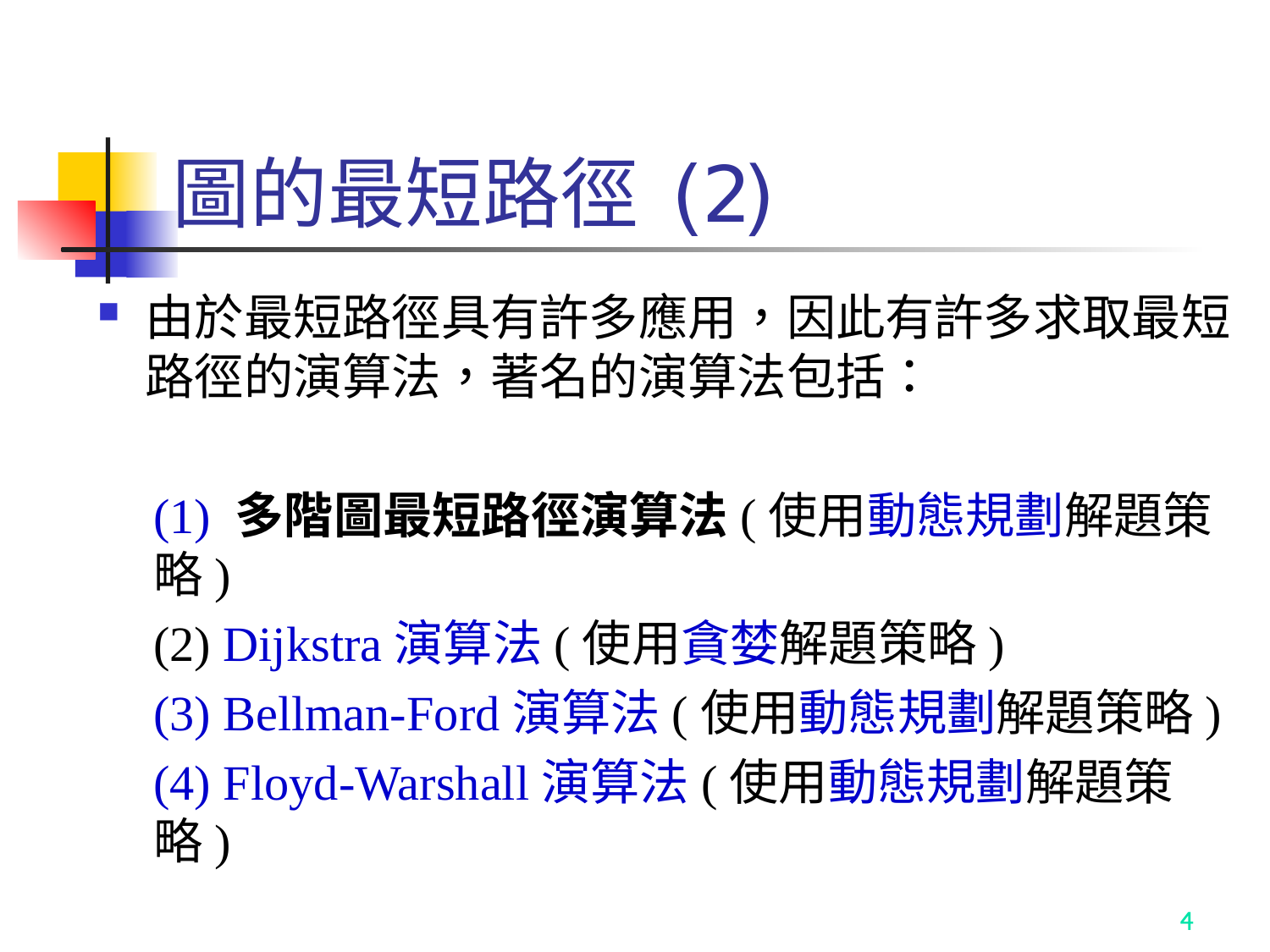

# 圖的最短路徑 (2)
由於最短路徑具有許多應用，因此有許多求取最短路徑的演算法，著名的演算法包括：

(1) 多階圖最短路徑演算法(使用動態規劃解題策略)
(2) Dijkstra演算法(使用貪婪解題策略)
(3) Bellman-Ford演算法(使用動態規劃解題策略)
(4) Floyd-Warshall演算法(使用動態規劃解題策略)
4